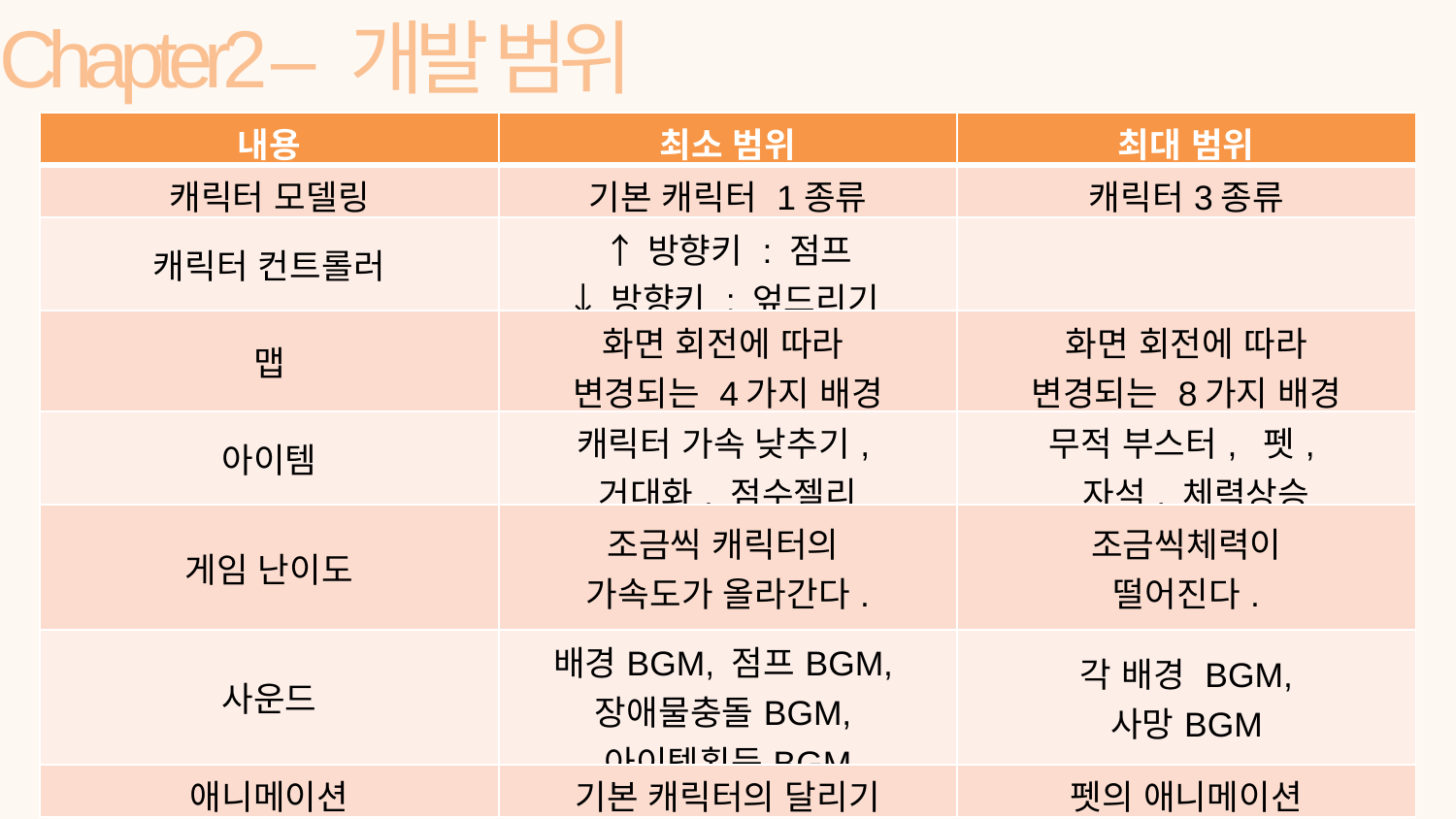

Chapter2 – 개발 범위
| 내용 | 최소 범위 | 최대 범위 |
| --- | --- | --- |
| 캐릭터 모델링 | 기본 캐릭터 1종류 | 캐릭터3종류 |
| 캐릭터 컨트롤러 | ↑방향키 : 점프 ↓방향키 : 엎드리기 |  |
| 맵 | 화면 회전에 따라 변경되는 4가지 배경 | 화면 회전에 따라 변경되는 8가지 배경 |
| 아이템 | 캐릭터 가속 낮추기, 거대화, 점수젤리 | 무적 부스터, 펫, 자석, 체력상승 |
| 게임 난이도 | 조금씩 캐릭터의 가속도가 올라간다. | 조금씩체력이 떨어진다. |
| 사운드 | 배경BGM, 점프BGM, 장애물충돌BGM, 아이템획득BGM | 각 배경 BGM, 사망BGM |
| 애니메이션 | 기본 캐릭터의 달리기 | 펫의 애니메이션 |